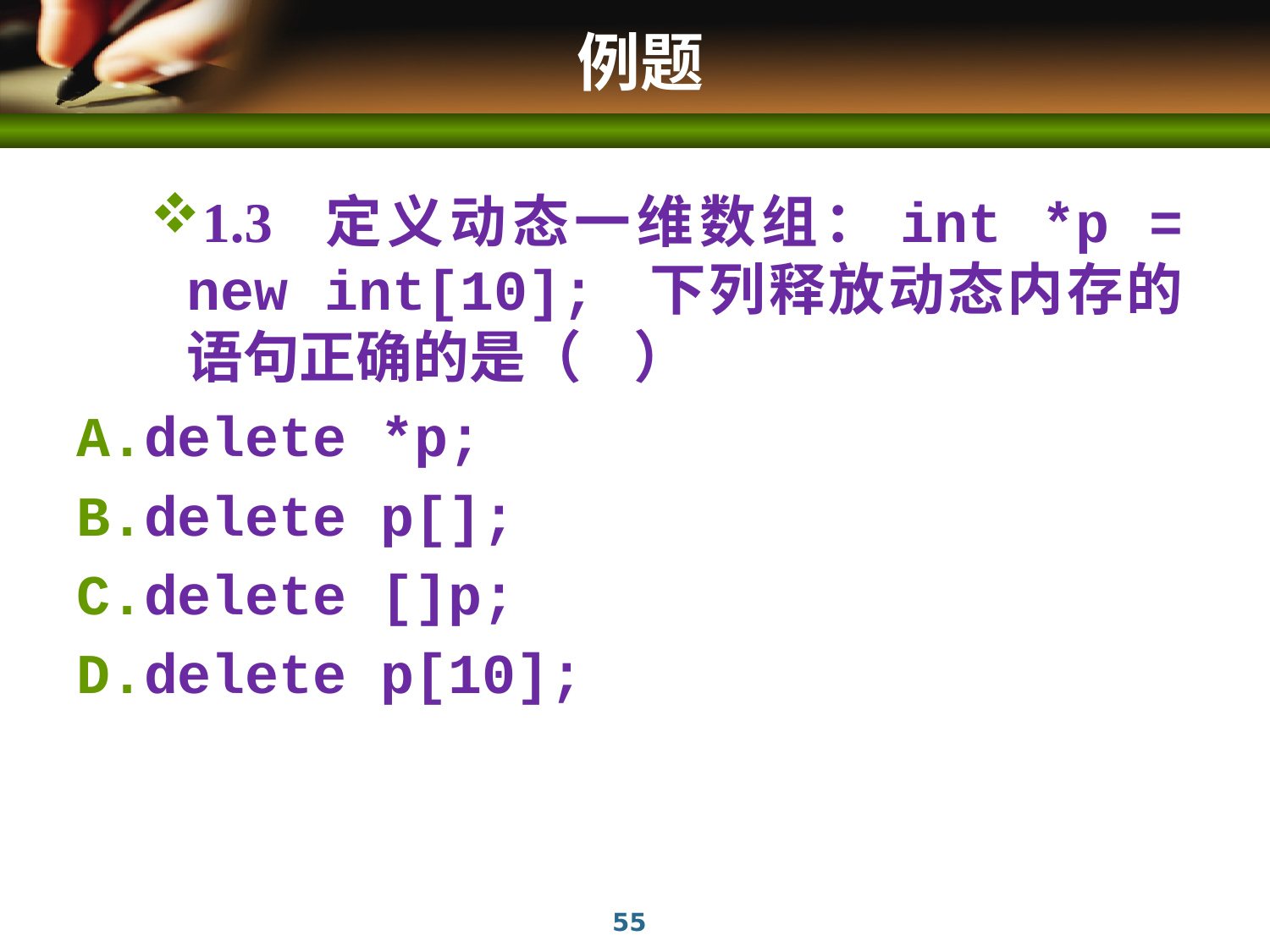

# 例题
1.3 	定义动态一维数组：int *p = new int[10]; 下列释放动态内存的语句正确的是（    ）
delete *p;
delete p[];
delete []p;
delete p[10];

55